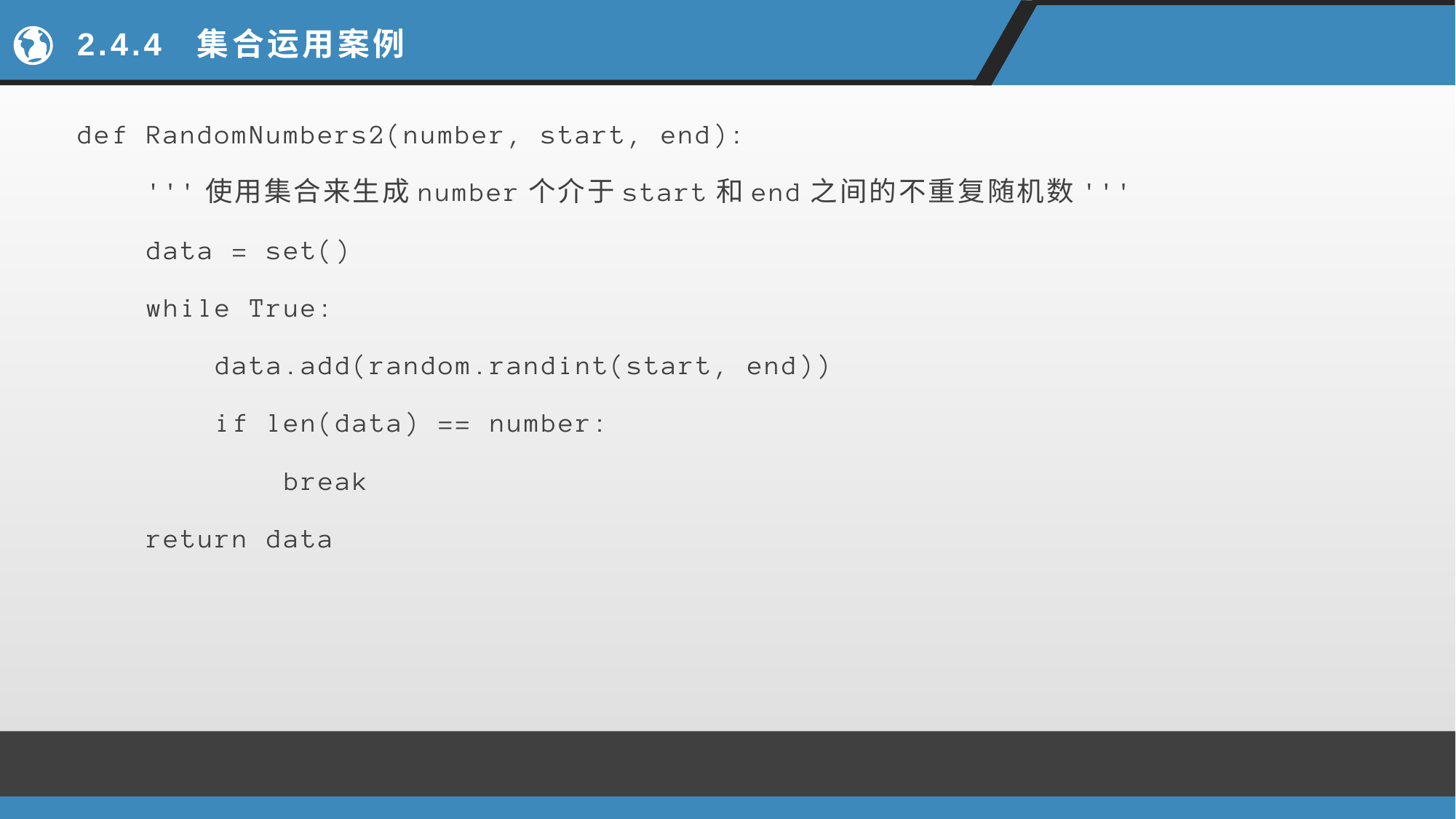

# 2.4.4  集合运用案例

def RandomNumbers2(number, start, end):
    '''使用集合来生成number个介于start和end之间的不重复随机数'''
    data = set()
    while True:
        data.add(random.randint(start, end))
        if len(data) == number:
            break
    return data